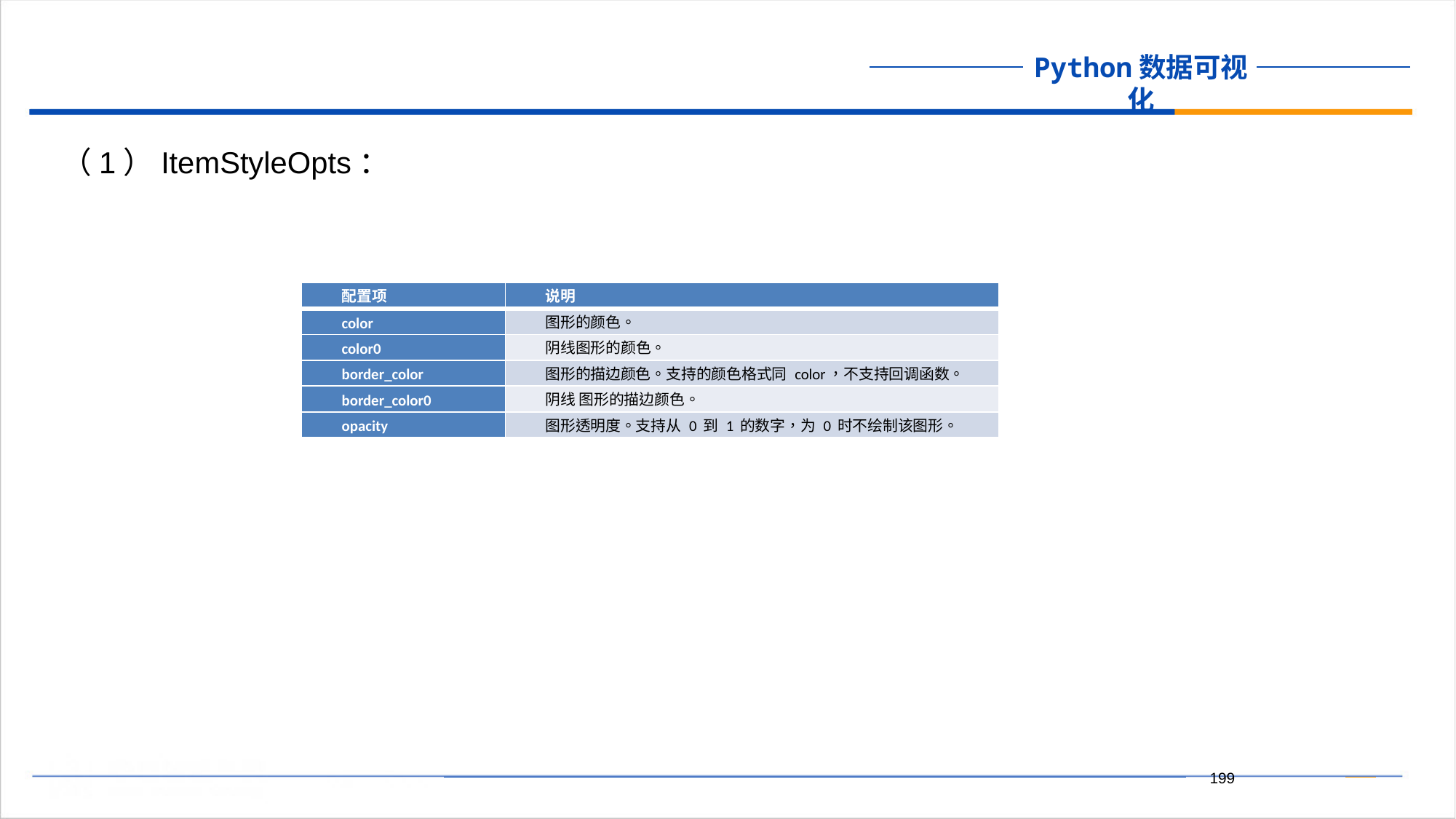

（1）ItemStyleOpts：
| 配置项 | 说明 |
| --- | --- |
| color | 图形的颜色。 |
| color0 | 阴线图形的颜色。 |
| border\_color | 图形的描边颜色。支持的颜色格式同 color，不支持回调函数。 |
| border\_color0 | 阴线 图形的描边颜色。 |
| opacity | 图形透明度。支持从 0 到 1 的数字，为 0 时不绘制该图形。 |